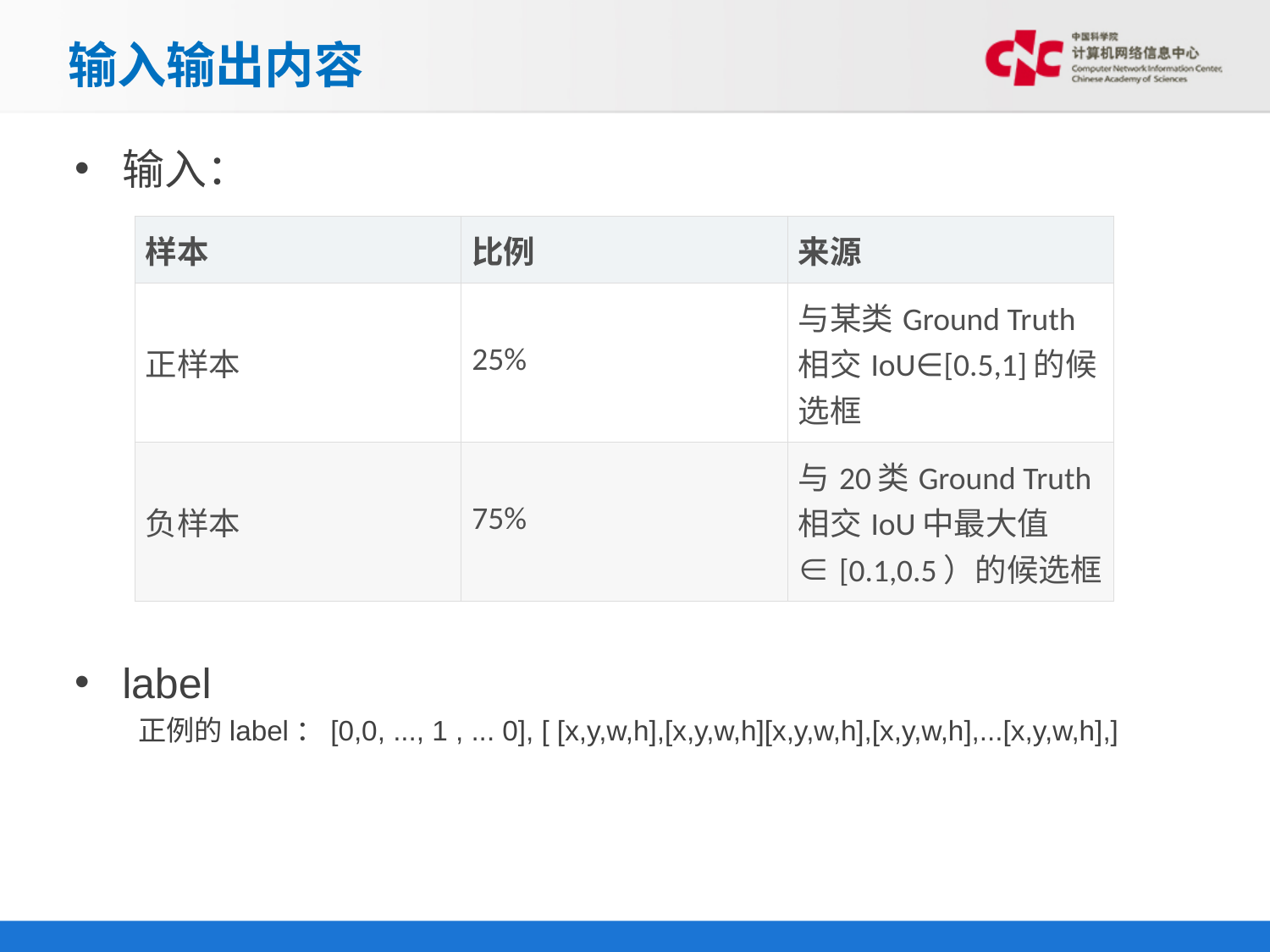

# 输入输出内容
输入：

label
正例的label：[0,0, ..., 1 , ... 0], [ [x,y,w,h],[x,y,w,h][x,y,w,h],[x,y,w,h],...[x,y,w,h],]

| 样本 | 比例 | 来源 |
| --- | --- | --- |
| 正样本 | 25% | 与某类Ground Truth相交IoU∈[0.5,1]的候选框 |
| 负样本 | 75% | 与20类Ground Truth相交IoU中最大值∈[0.1,0.5）的候选框 |